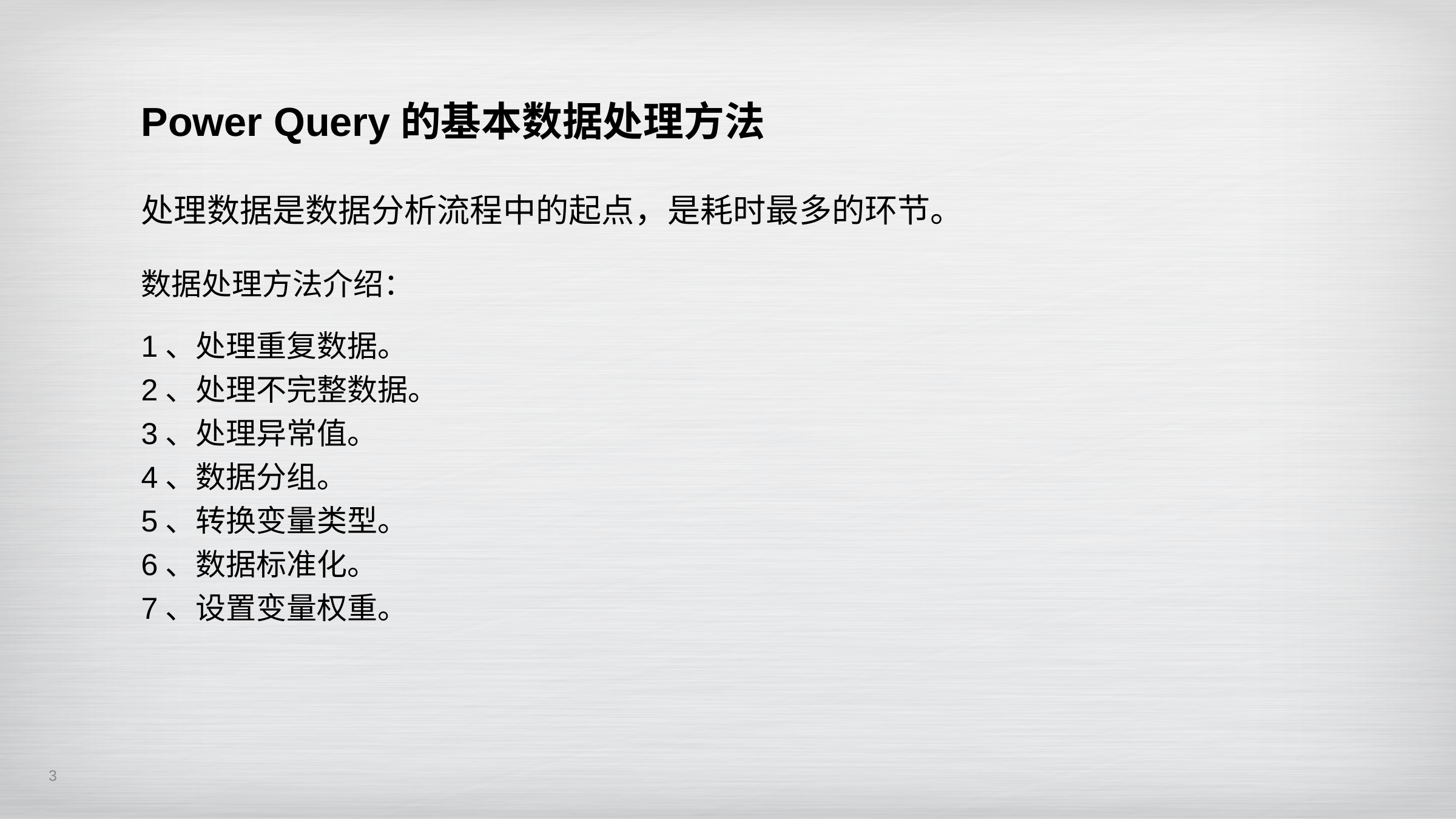

Power Query的基本数据处理方法
处理数据是数据分析流程中的起点，是耗时最多的环节。
数据处理方法介绍：
1、处理重复数据。
2、处理不完整数据。
3、处理异常值。
4、数据分组。
5、转换变量类型。
6、数据标准化。
7、设置变量权重。